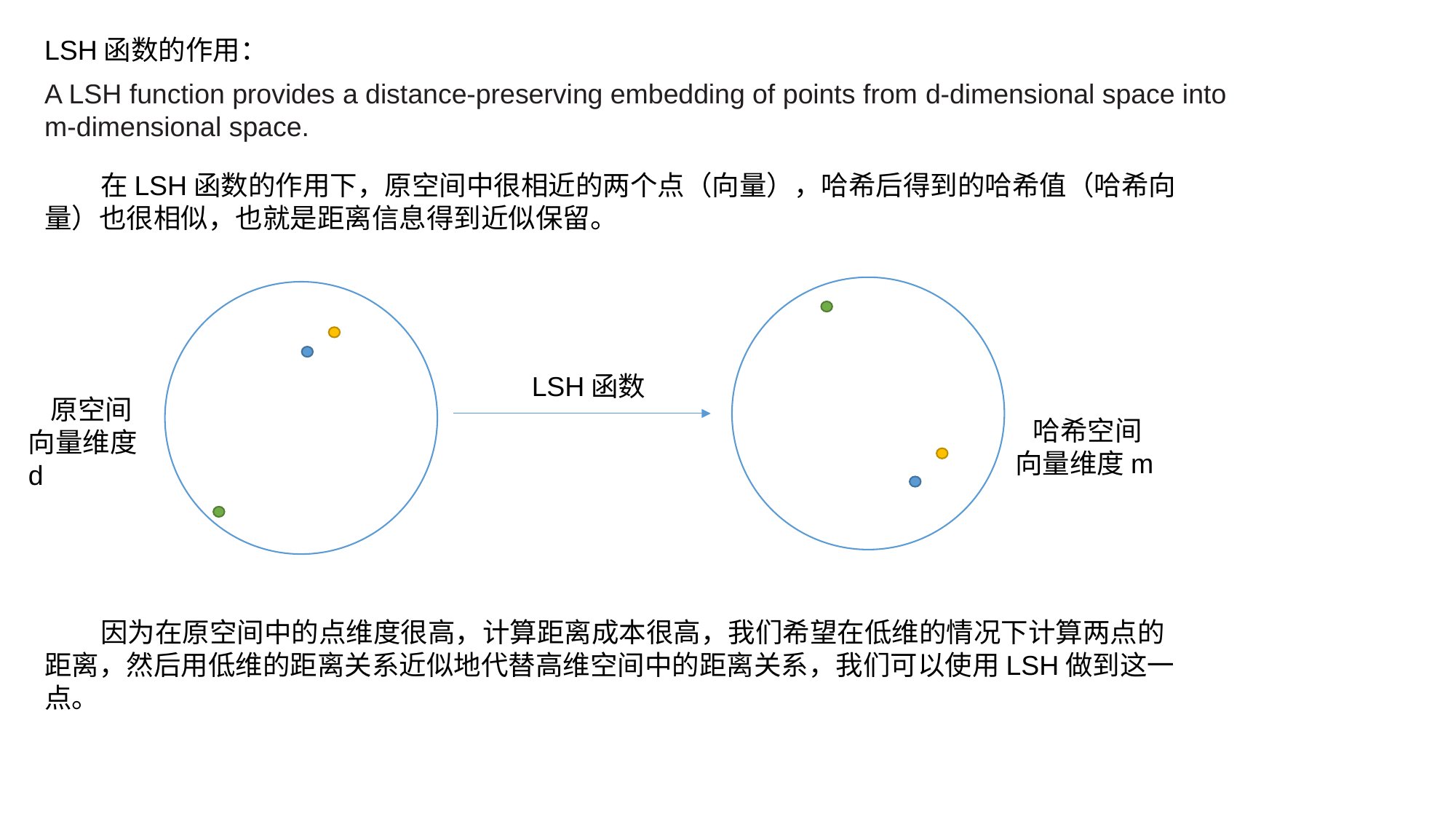

LSH函数的作用：
A LSH function provides a distance-preserving embedding of points from d-dimensional space into m-dimensional space.
        在LSH函数的作用下，原空间中很相近的两个点（向量），哈希后得到的哈希值（哈希向量）也很相似，也就是距离信息得到近似保留。

LSH函数
原空间
向量维度d
哈希空间
向量维度m

        因为在原空间中的点维度很高，计算距离成本很高，我们希望在低维的情况下计算两点的距离，然后用低维的距离关系近似地代替高维空间中的距离关系，我们可以使用LSH做到这一点。